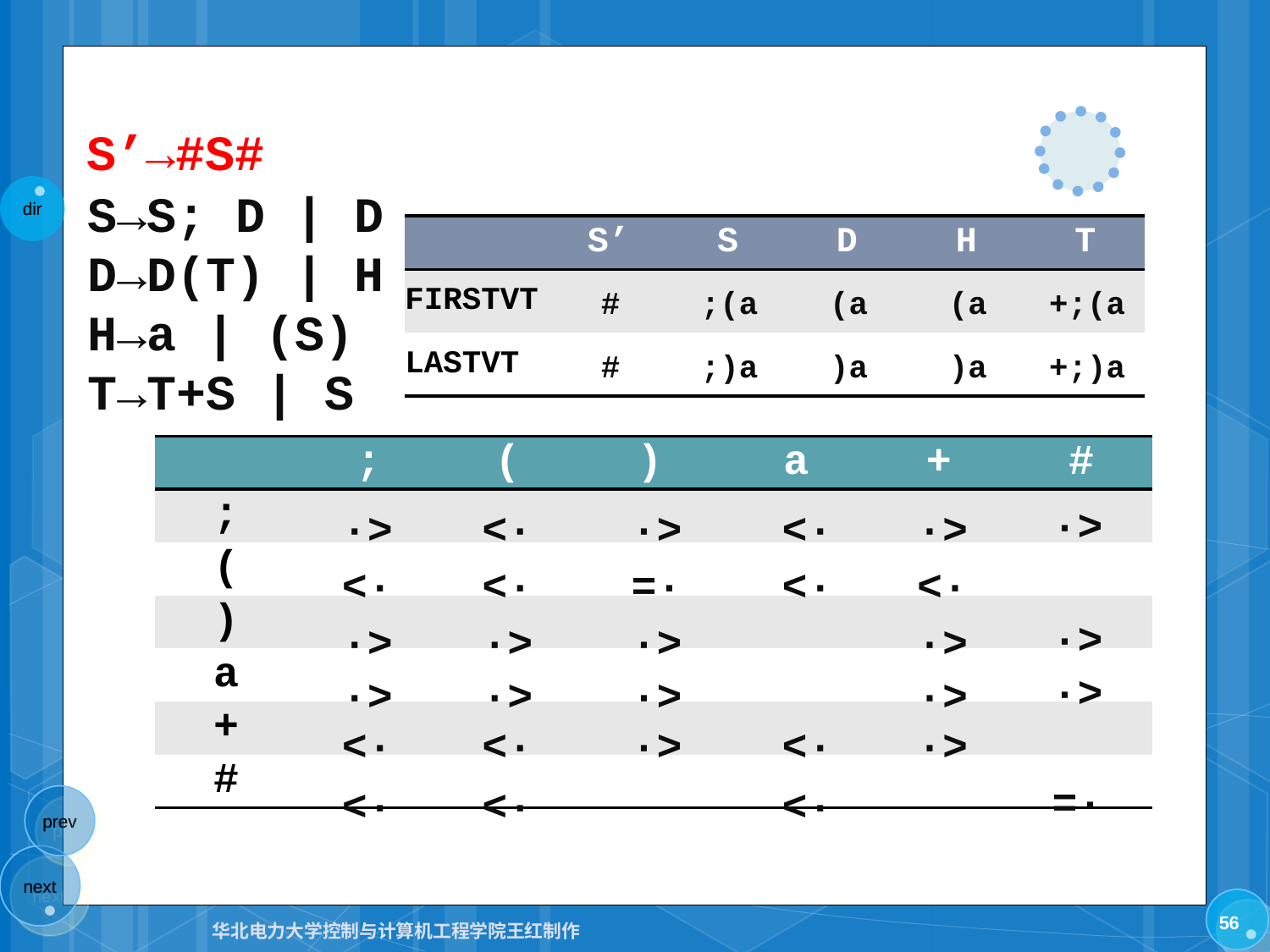

S’→#S#
S→S; D | D
D→D(T) | H
H→a | (S)
T→T+S | S
|  | S’ | S | D | H | T |
| --- | --- | --- | --- | --- | --- |
| FIRSTVT |  |  |  |  |  |
| LASTVT |  |  |  |  |  |
#
;(a
(a
(a
+;(a
#
;)a
)a
)a
+;)a
|  | ; | ( | ) | a | + | # |
| --- | --- | --- | --- | --- | --- | --- |
| ; |  |  |  |  |  |  |
| ( |  |  |  |  |  |  |
| ) |  |  |  |  |  |  |
| a |  |  |  |  |  |  |
| + |  |  |  |  |  |  |
| # |  |  |  |  |  |  |
·>
·>
<·
·>
<·
·>
<·
<·
=·
<·
<·
·>
·>
·>
·>
·>
·>
·>
·>
·>
·>
<·
<·
·>
<·
·>
=·
<·
<·
<·
56
华北电力大学控制与计算机工程学院王红制作